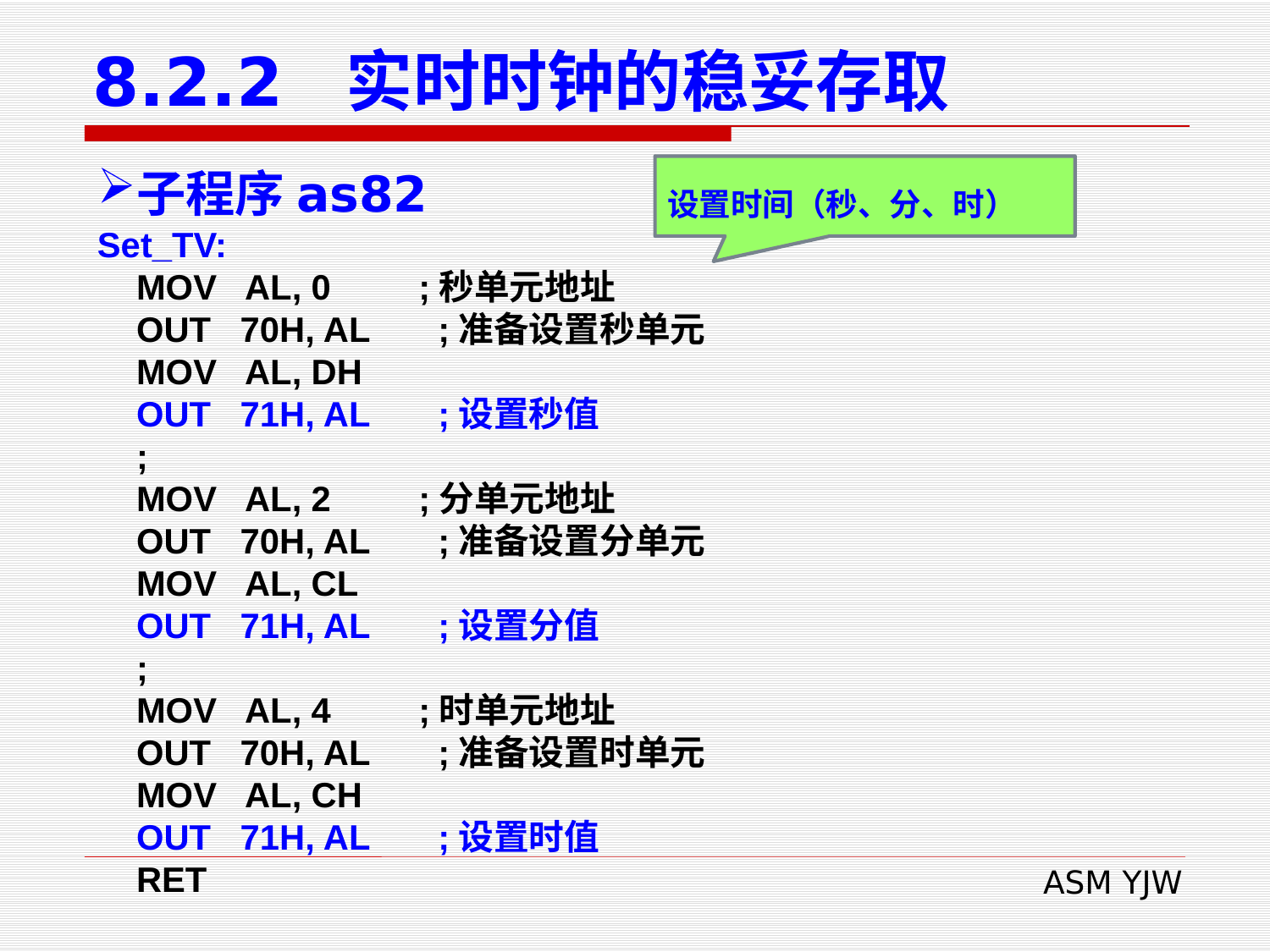

# 8.2.2  实时时钟的稳妥存取
子程序as82
设置时间（秒、分、时）
Set_TV:
    MOV   AL, 0         ;秒单元地址
    OUT   70H, AL       ;准备设置秒单元
    MOV   AL, DH
    OUT   71H, AL       ;设置秒值
    ;
    MOV   AL, 2         ;分单元地址
    OUT   70H, AL       ;准备设置分单元
    MOV   AL, CL
    OUT   71H, AL       ;设置分值
    ;
    MOV   AL, 4         ;时单元地址
    OUT   70H, AL       ;准备设置时单元
    MOV   AL, CH
    OUT   71H, AL       ;设置时值
    RET